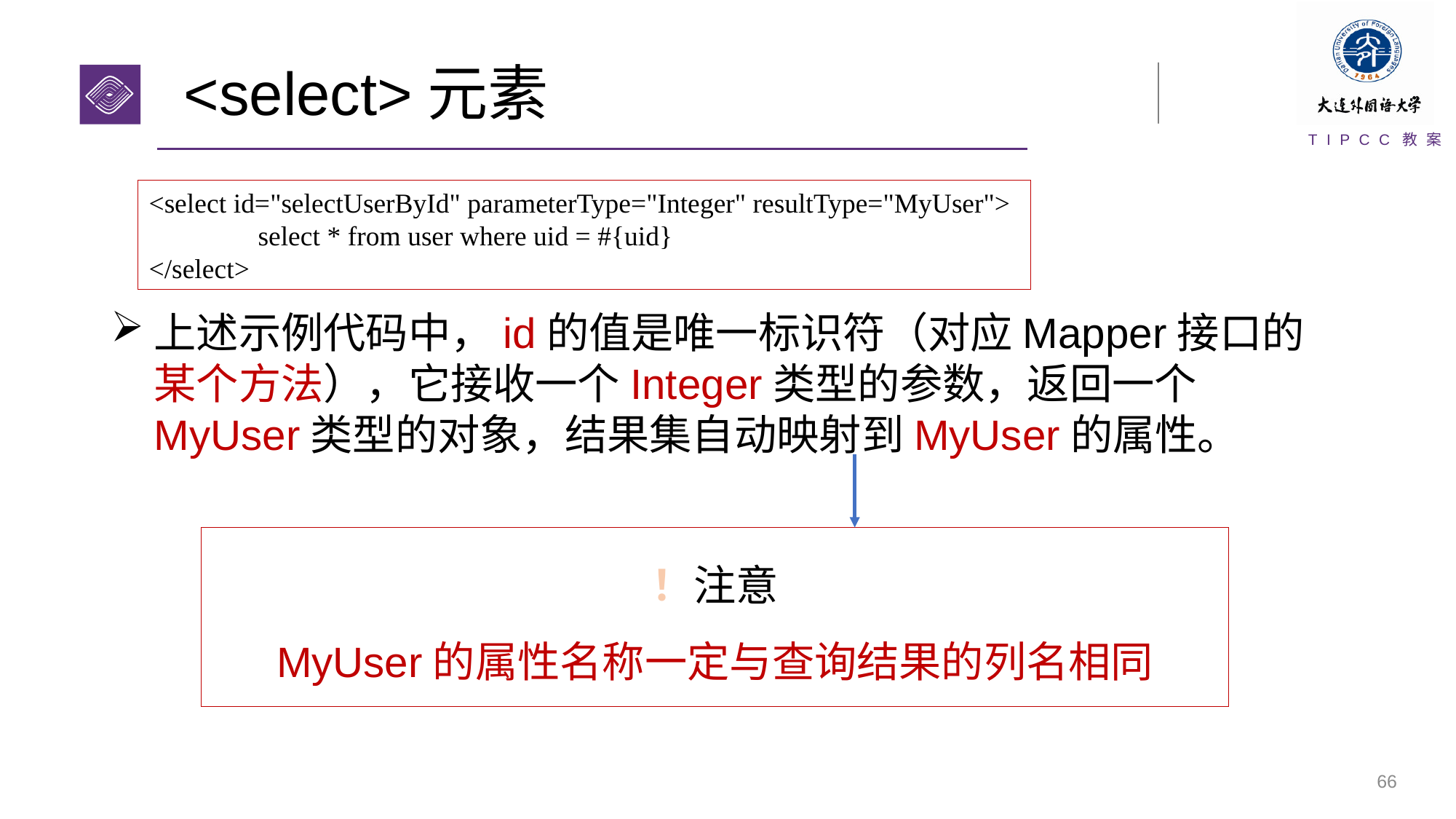

# <select>元素

上述示例代码中，id的值是唯一标识符（对应Mapper接口的某个方法），它接收一个Integer类型的参数，返回一个MyUser类型的对象，结果集自动映射到MyUser的属性。
<select id="selectUserById" parameterType="Integer" resultType="MyUser">
	select * from user where uid = #{uid}
</select>
！注意
MyUser的属性名称一定与查询结果的列名相同
66